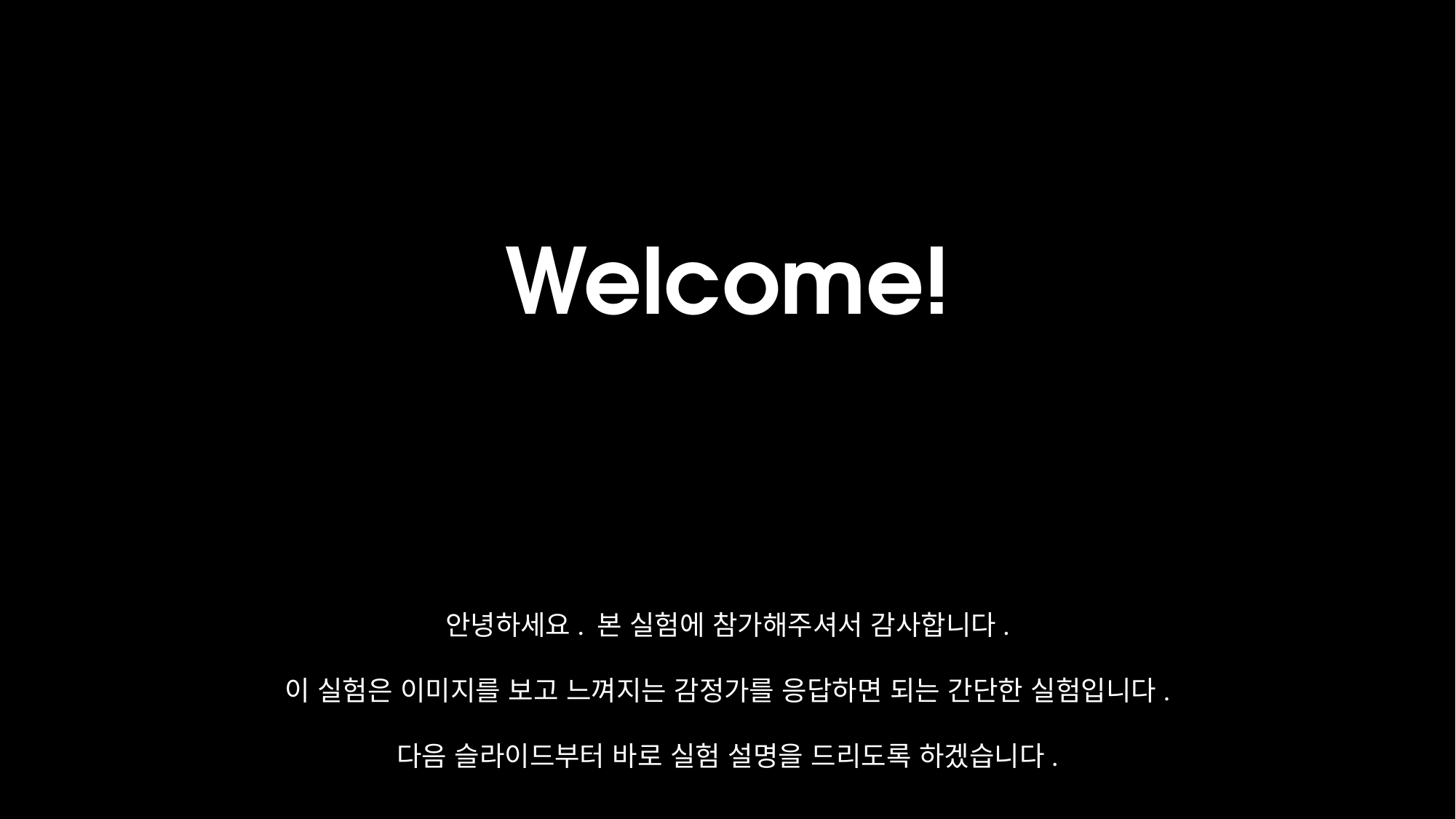

Welcome!
안녕하세요. 본 실험에 참가해주셔서 감사합니다.

이 실험은 이미지를 보고 느껴지는 감정가를 응답하면 되는 간단한 실험입니다.
다음 슬라이드부터 바로 실험 설명을 드리도록 하겠습니다.